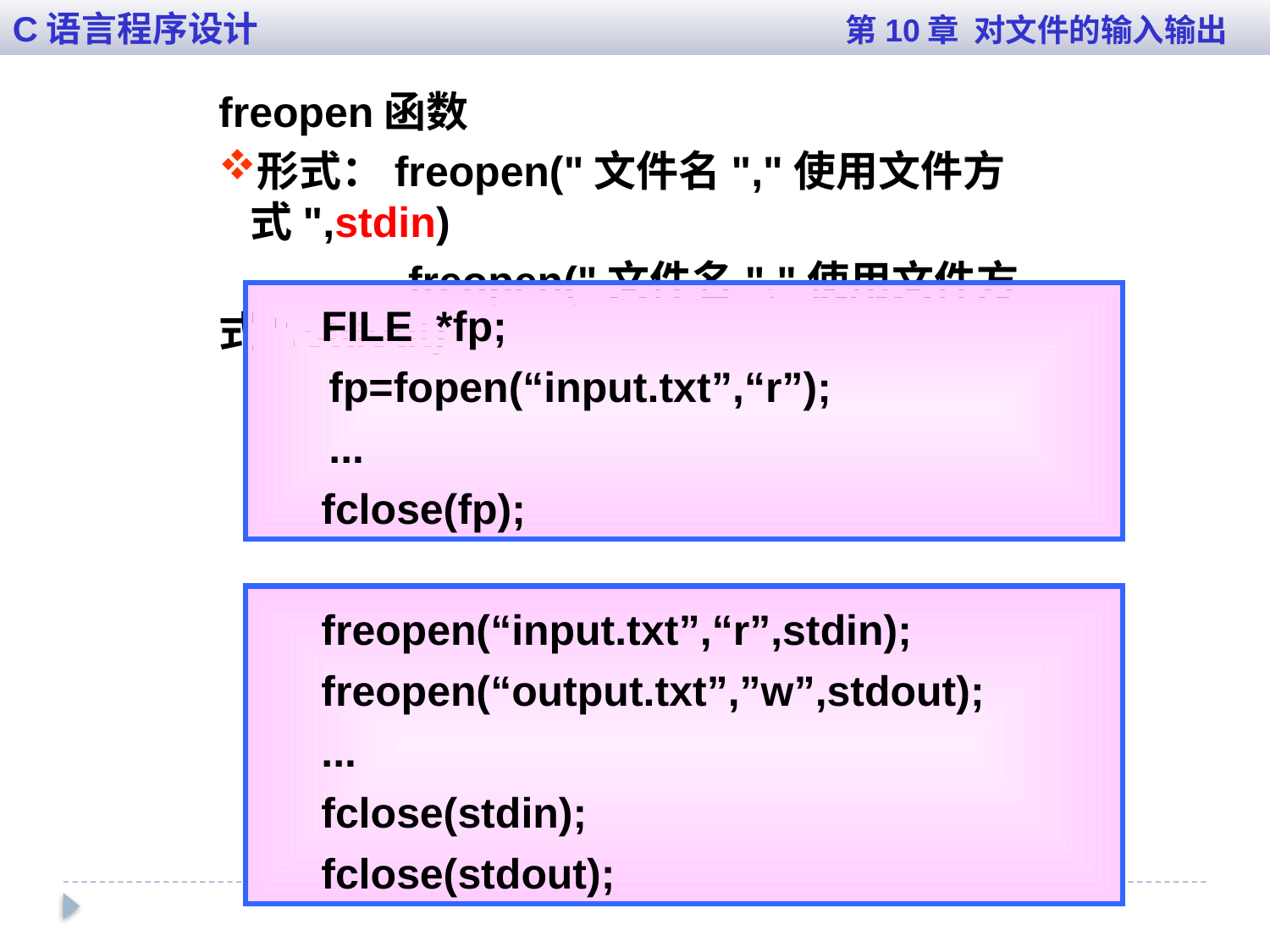

C语言程序设计                                                                         第10章  对文件的输入输出
freopen函数
形式：freopen("文件名","使用文件方式",stdin)
                freopen("文件名","使用文件方式",stdout)

FILE  *fp;
      fp=fopen(“input.txt”,“r”);
      ...
fclose(fp);
freopen(“input.txt”,“r”,stdin);
freopen(“output.txt”,”w”,stdout);
...
fclose(stdin);
fclose(stdout);